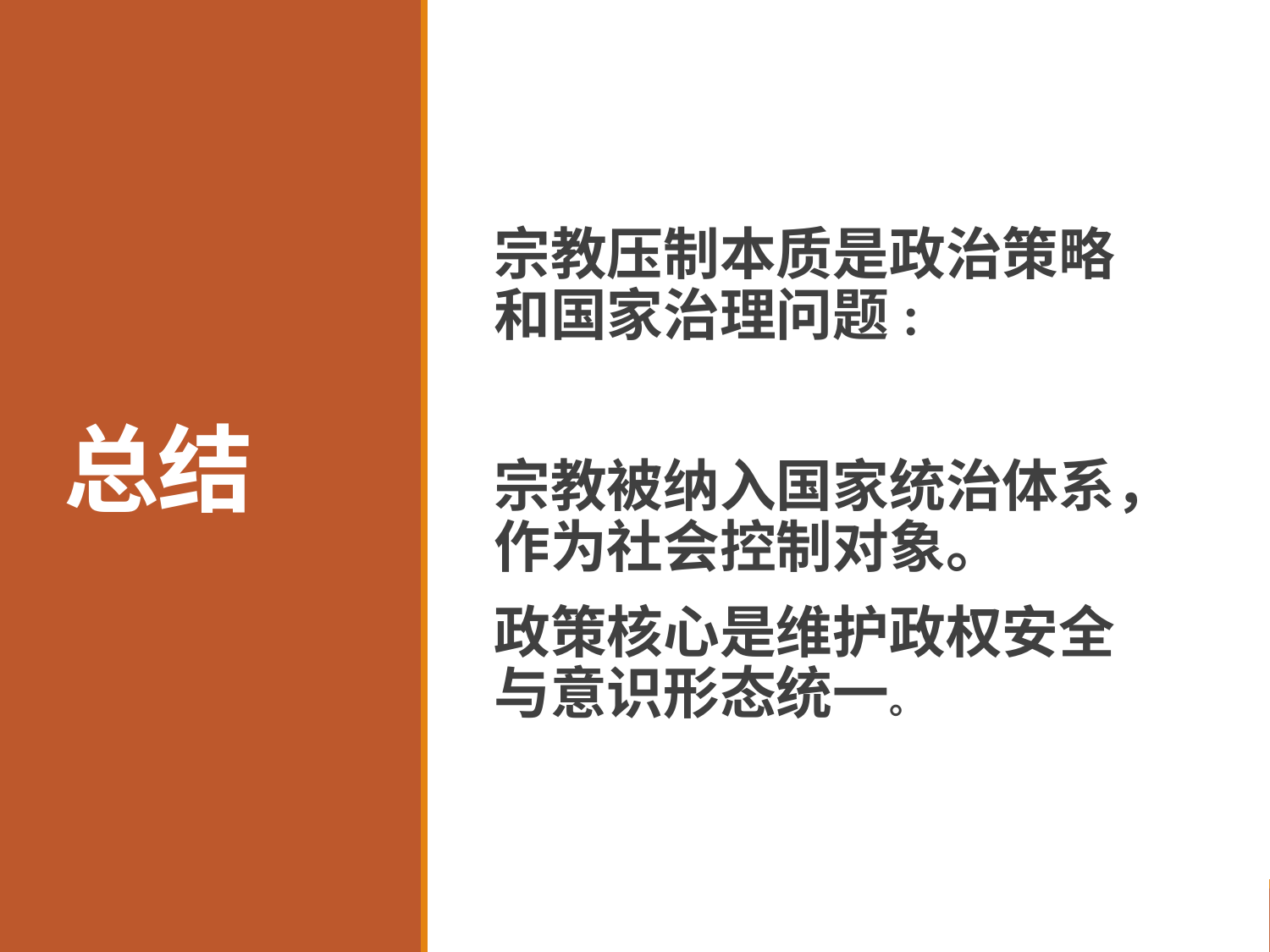

# 总结
宗教压制本质是政治策略和国家治理问题:

宗教被纳入国家统治体系，作为社会控制对象。
政策核心是维护政权安全与意识形态统一。